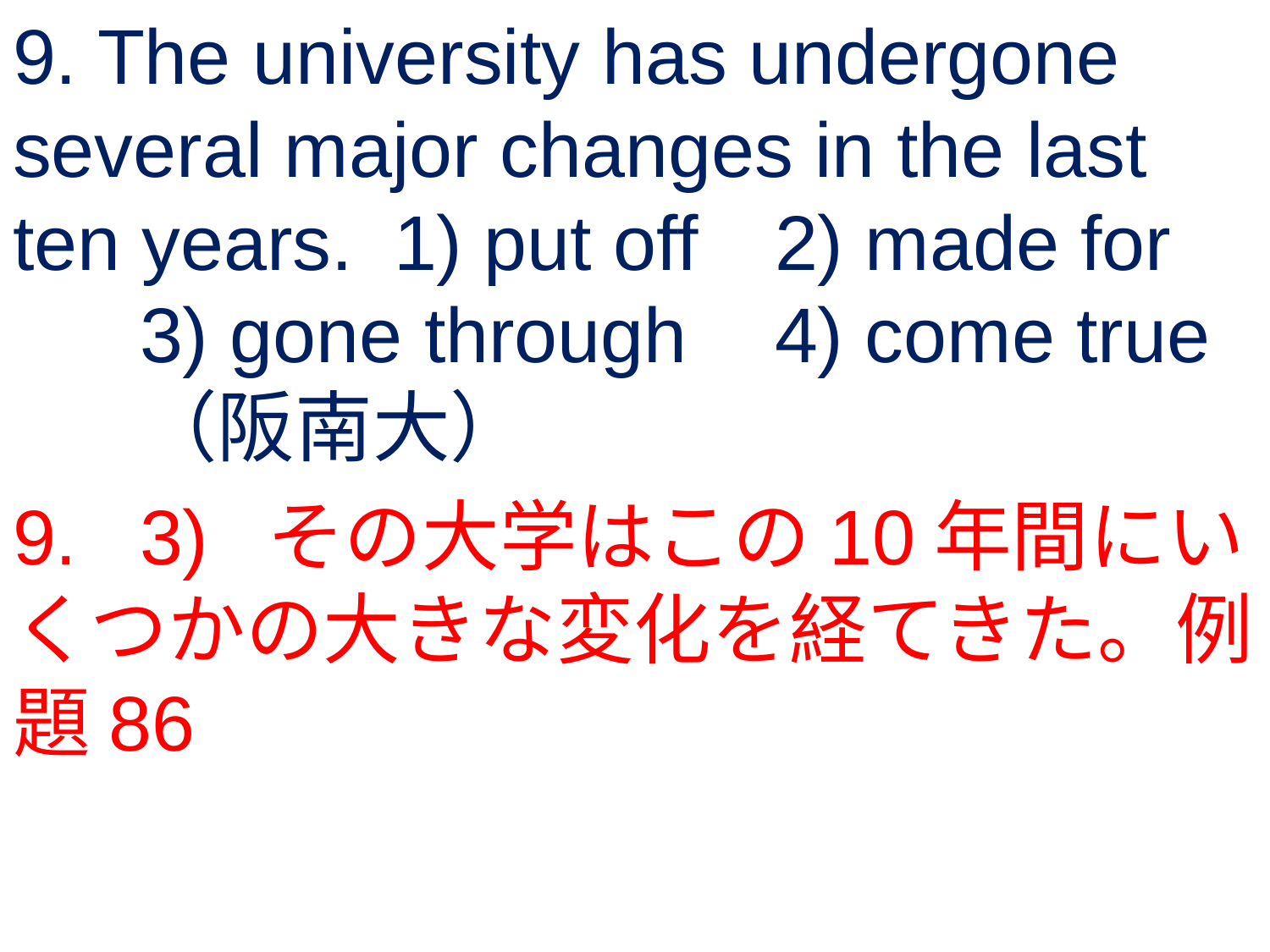

# 9. The university has undergone several major changes in the last ten years.	1) put off	2) made for	3) gone through	4) come true	（阪南大）
9.	3) 	その大学はこの10年間にいくつかの大きな変化を経てきた。例題86